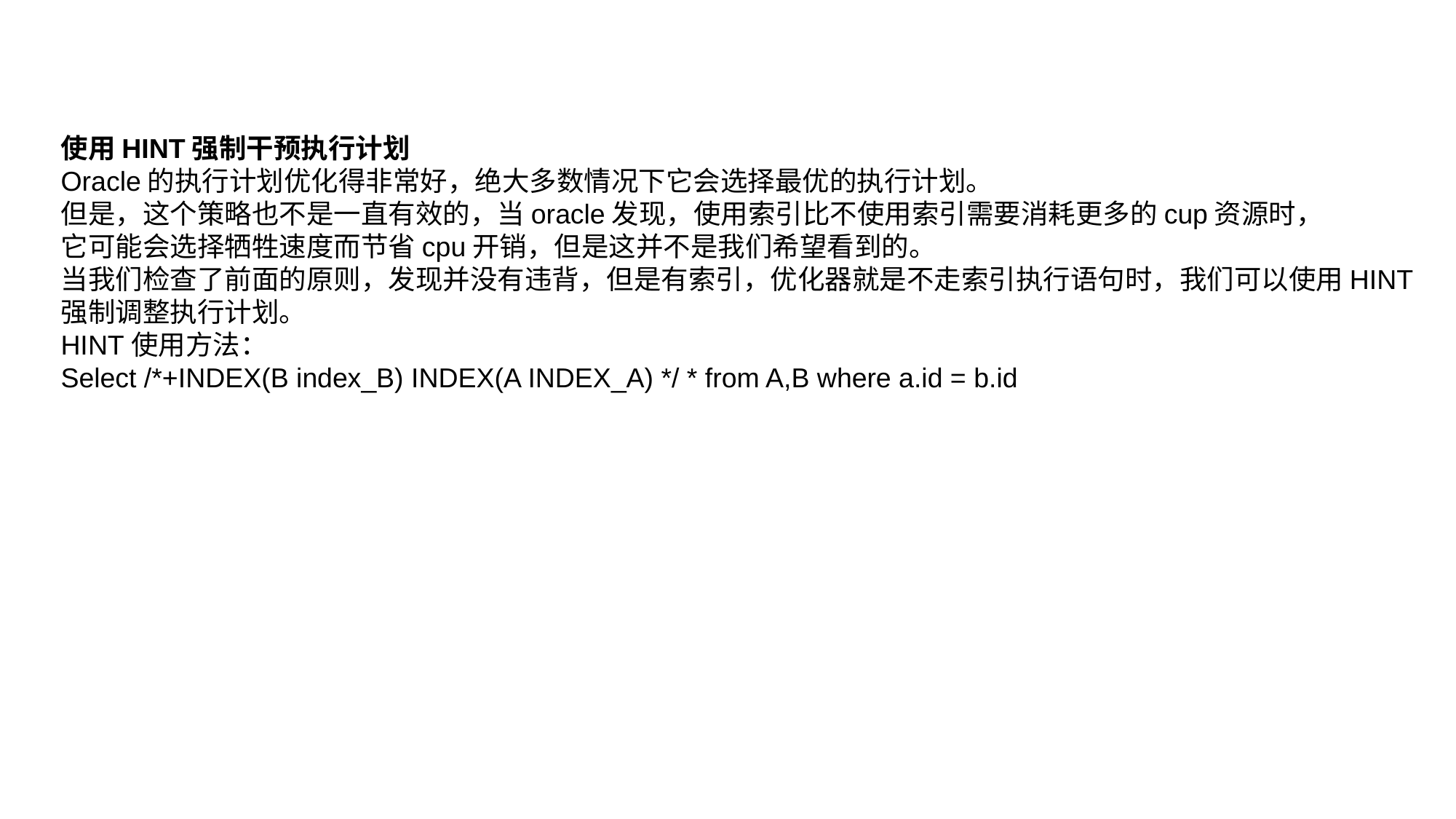

使用HINT强制干预执行计划
Oracle的执行计划优化得非常好，绝大多数情况下它会选择最优的执行计划。
但是，这个策略也不是一直有效的，当oracle发现，使用索引比不使用索引需要消耗更多的cup资源时，
它可能会选择牺牲速度而节省cpu开销，但是这并不是我们希望看到的。
当我们检查了前面的原则，发现并没有违背，但是有索引，优化器就是不走索引执行语句时，我们可以使用HINT
强制调整执行计划。
HINT使用方法：
Select /*+INDEX(B index_B) INDEX(A INDEX_A) */ * from A,B where a.id = b.id